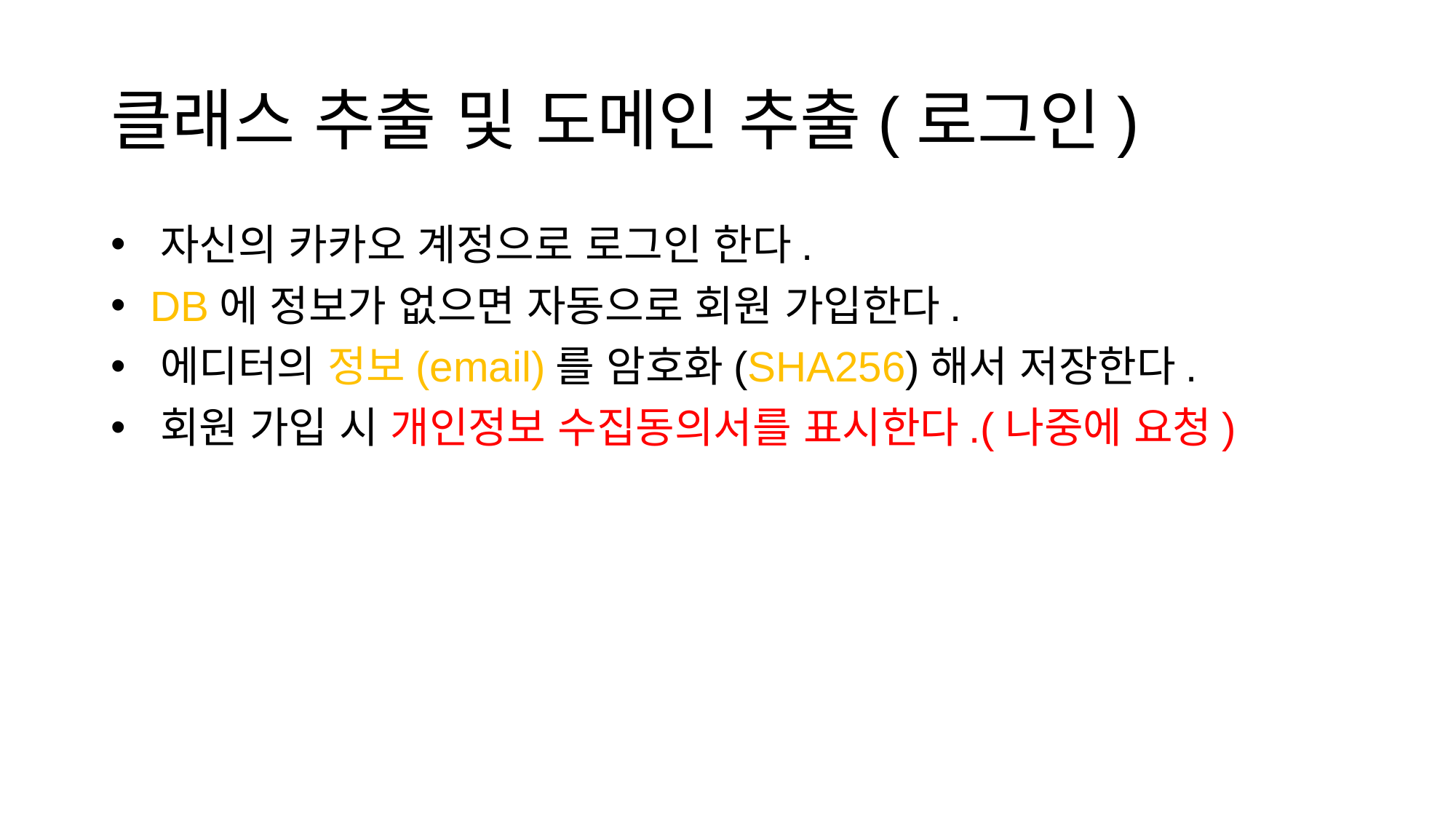

# 클래스 추출 및 도메인 추출(로그인)
 자신의 카카오 계정으로 로그인 한다.
 DB에 정보가 없으면 자동으로 회원 가입한다.
 에디터의 정보(email)를 암호화(SHA256)해서 저장한다.
 회원 가입 시 개인정보 수집동의서를 표시한다.(나중에 요청)